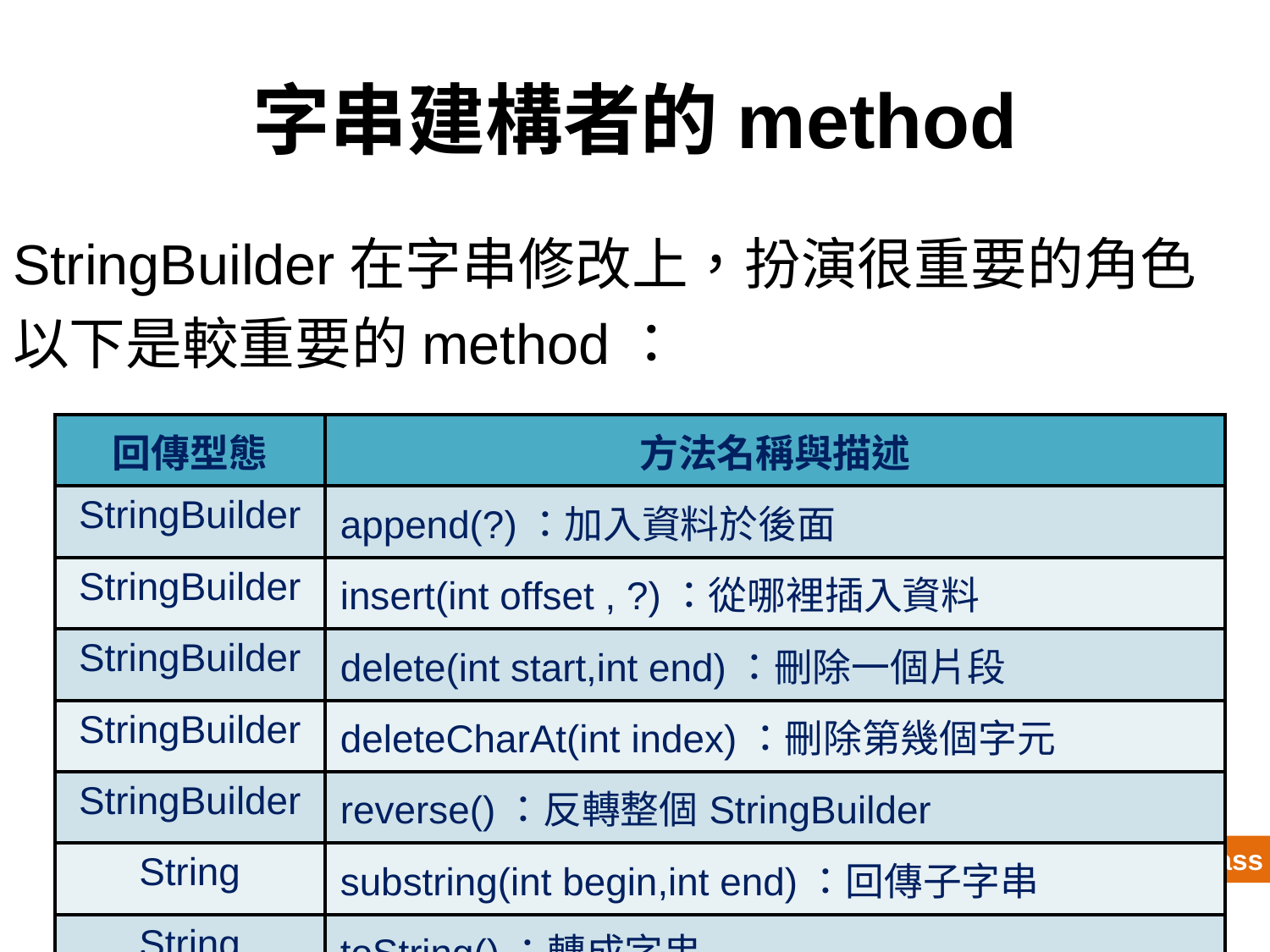

# 字串建構者的method
StringBuilder在字串修改上，扮演很重要的角色
以下是較重要的method：

| 回傳型態 | 方法名稱與描述 |
| --- | --- |
| StringBuilder | append(?)：加入資料於後面 |
| StringBuilder | insert(int offset , ?)：從哪裡插入資料 |
| StringBuilder | delete(int start,int end)：刪除一個片段 |
| StringBuilder | deleteCharAt(int index)：刪除第幾個字元 |
| StringBuilder | reverse()：反轉整個StringBuilder |
| String | substring(int begin,int end)：回傳子字串 |
| String | toString()：轉成字串 |